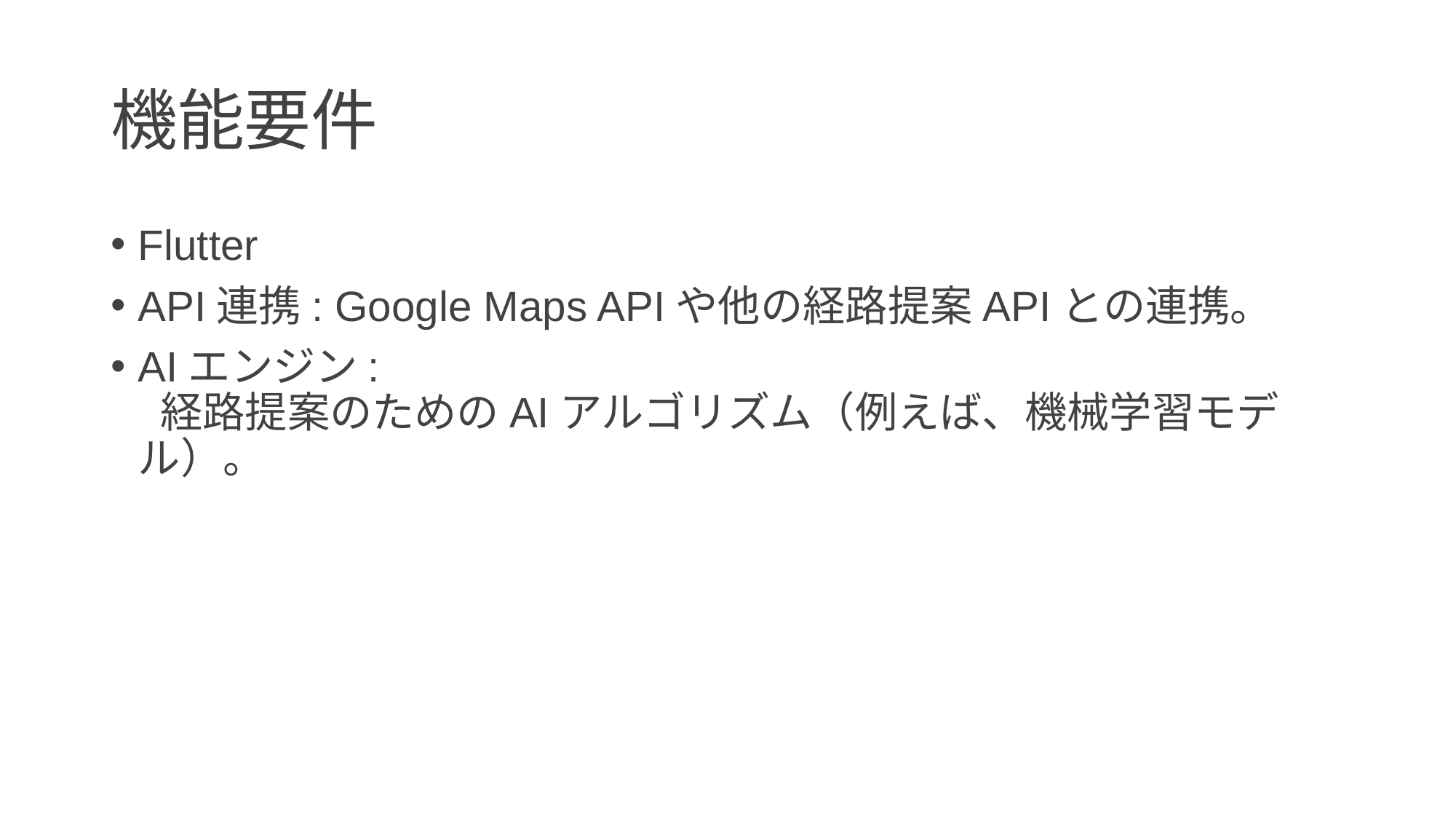

# 機能要件
Flutter
API連携: Google Maps APIや他の経路提案APIとの連携。
AIエンジン:
 経路提案のためのAIアルゴリズム（例えば、機械学習モデル）。